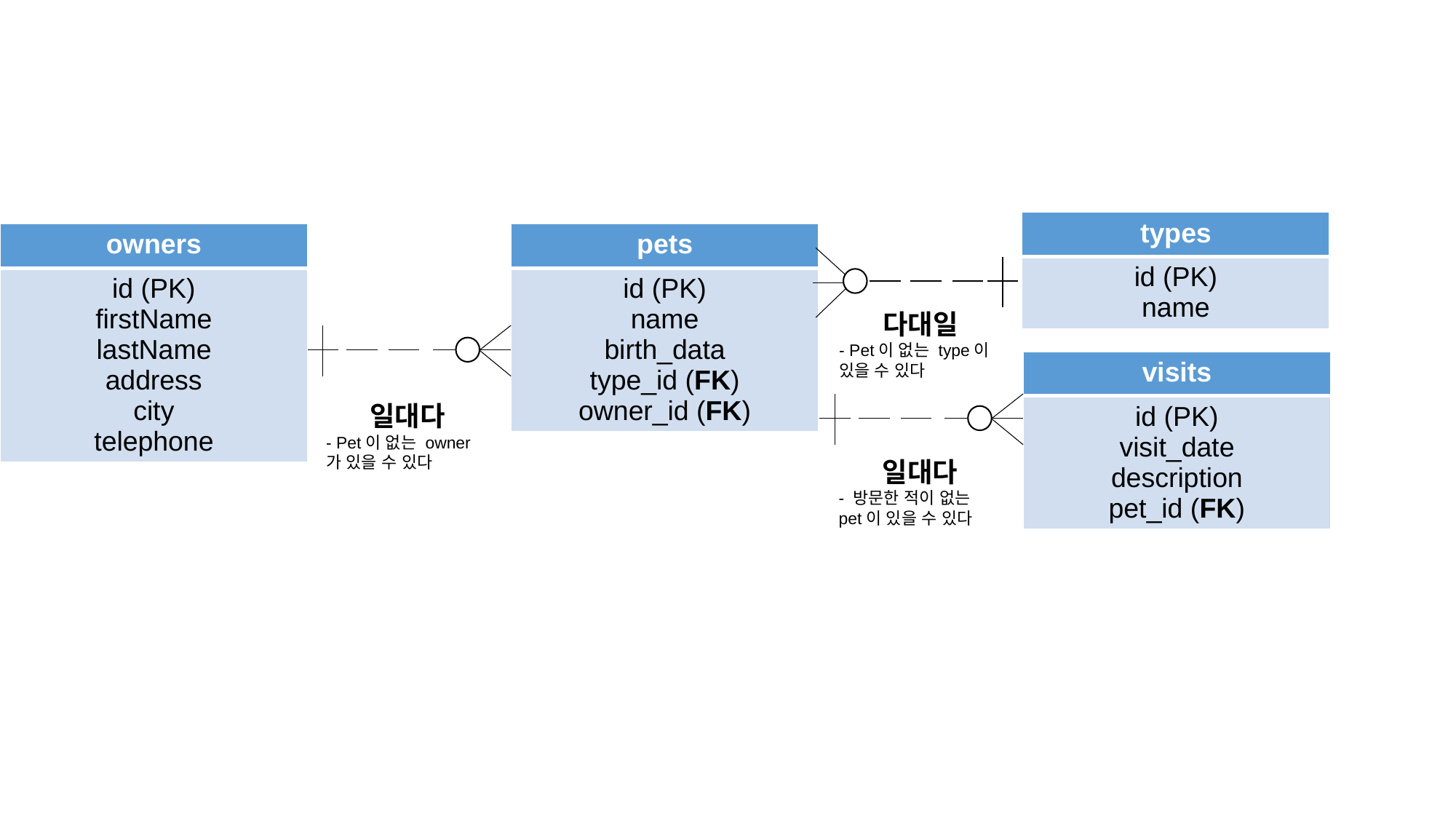

| types |
| --- |
| id (PK) name |
| owners |
| --- |
| id (PK) firstName lastName address city telephone |
| pets |
| --- |
| id (PK) name birth\_data type\_id (FK) owner\_id (FK) |

다대일
- Pet이 없는 type이 있을 수 있다

| visits |
| --- |
| id (PK) visit\_date description pet\_id (FK) |
일대다
- Pet이 없는 owner가 있을 수 있다

일대다
- 방문한 적이 없는 pet이 있을 수 있다